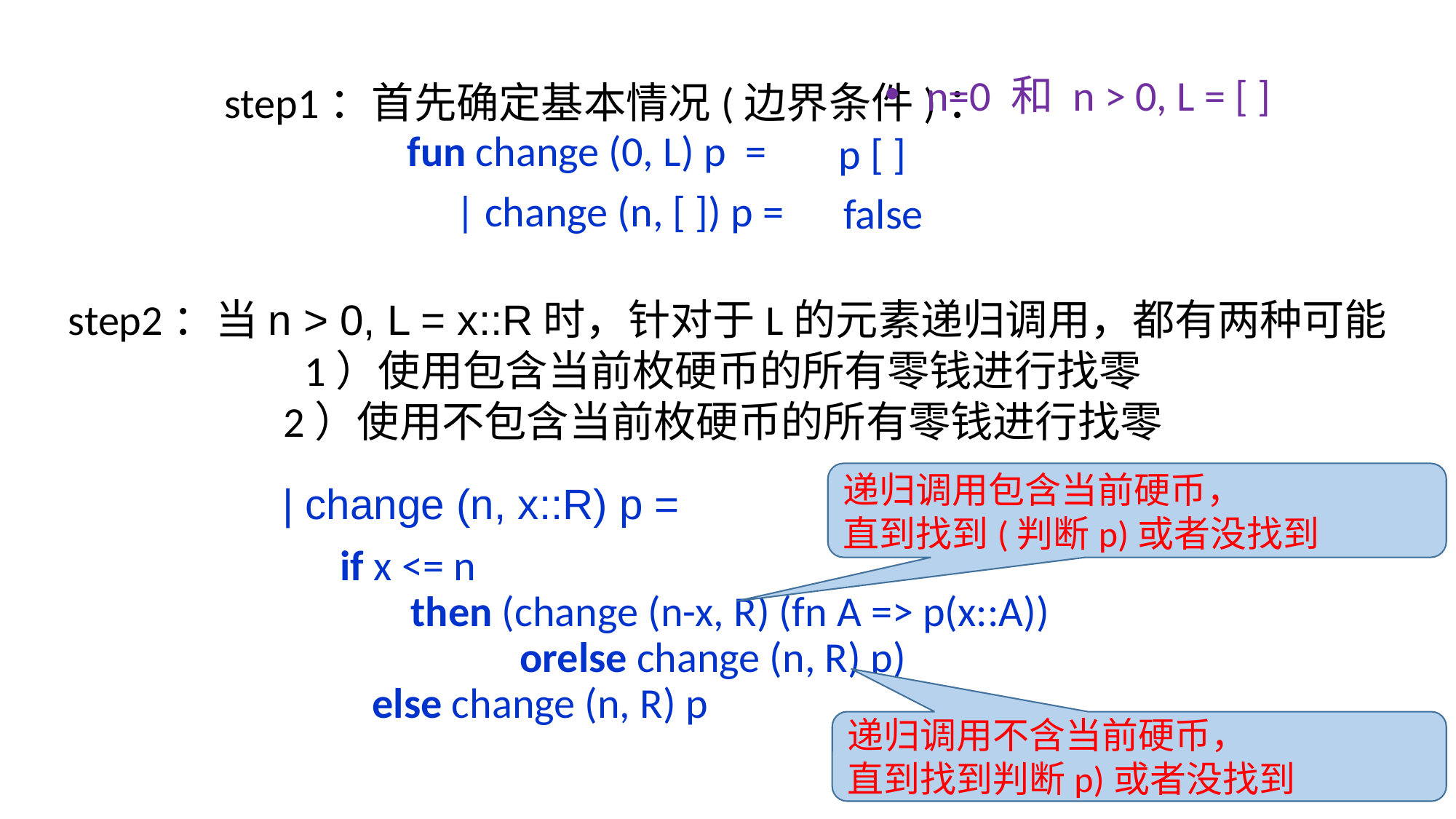

step1：首先确定基本情况(边界条件)：
n=0 和 n > 0, L = [ ]
p [ ]
fun change (0, L) p  =
     | change (n, [ ]) p =
false
step2：当n > 0, L = x::R时，针对于L的元素递归调用，都有两种可能
1）使用包含当前枚硬币的所有零钱进行找零
2）使用不包含当前枚硬币的所有零钱进行找零
递归调用包含当前硬币，
直到找到(判断p)或者没找到
  | change (n, x::R) p =
        if x <= n
	    then (change (n-x, R) (fn A => p(x::A))
		    orelse change (n, R) p)
	else change (n, R) p
递归调用不含当前硬币，
直到找到判断p)或者没找到